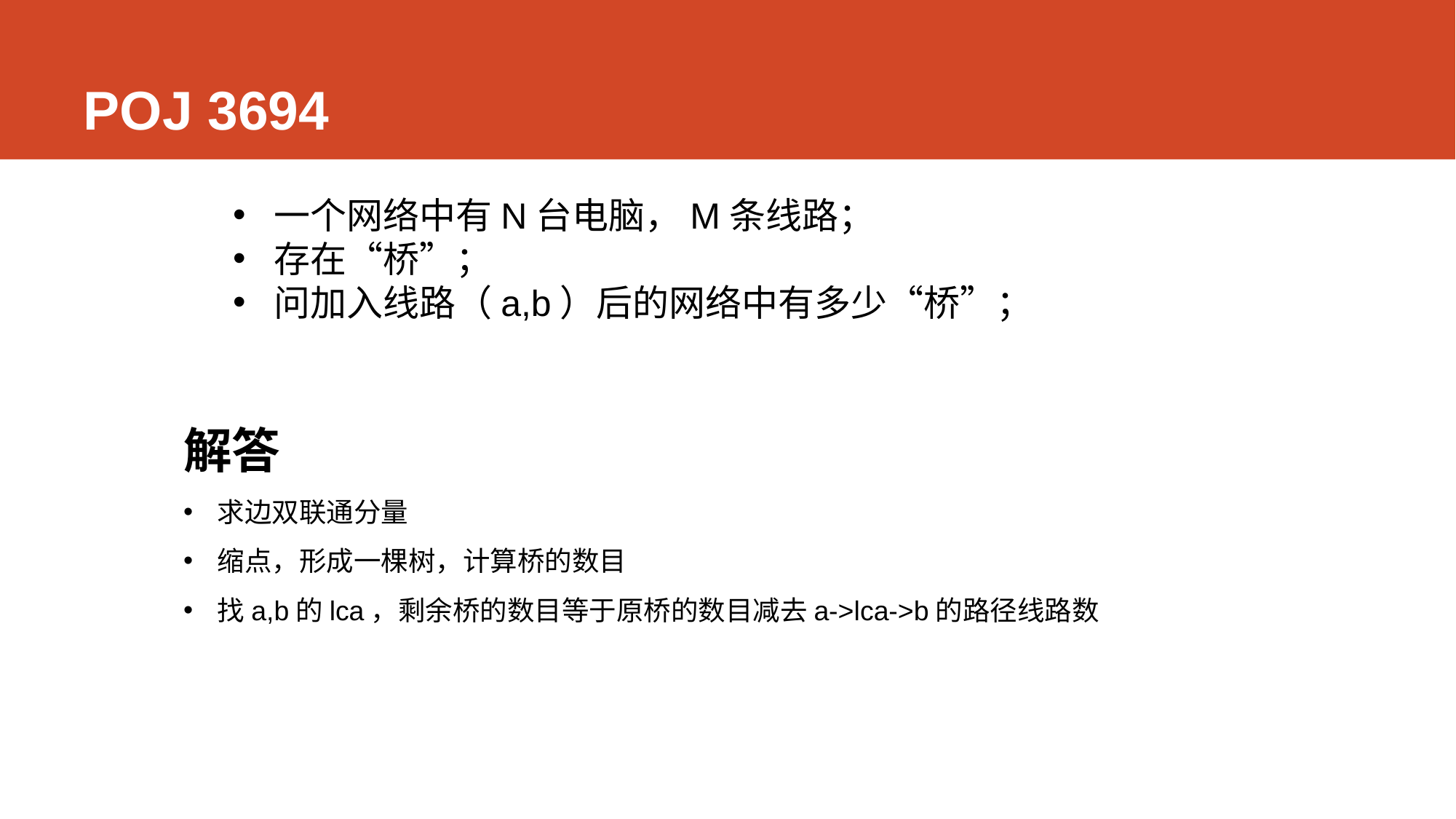

# POJ 3694
一个网络中有N台电脑，M条线路；
存在“桥”；
问加入线路（a,b）后的网络中有多少“桥”；
解答
求边双联通分量
缩点，形成一棵树，计算桥的数目
找a,b的lca，剩余桥的数目等于原桥的数目减去a->lca->b的路径线路数